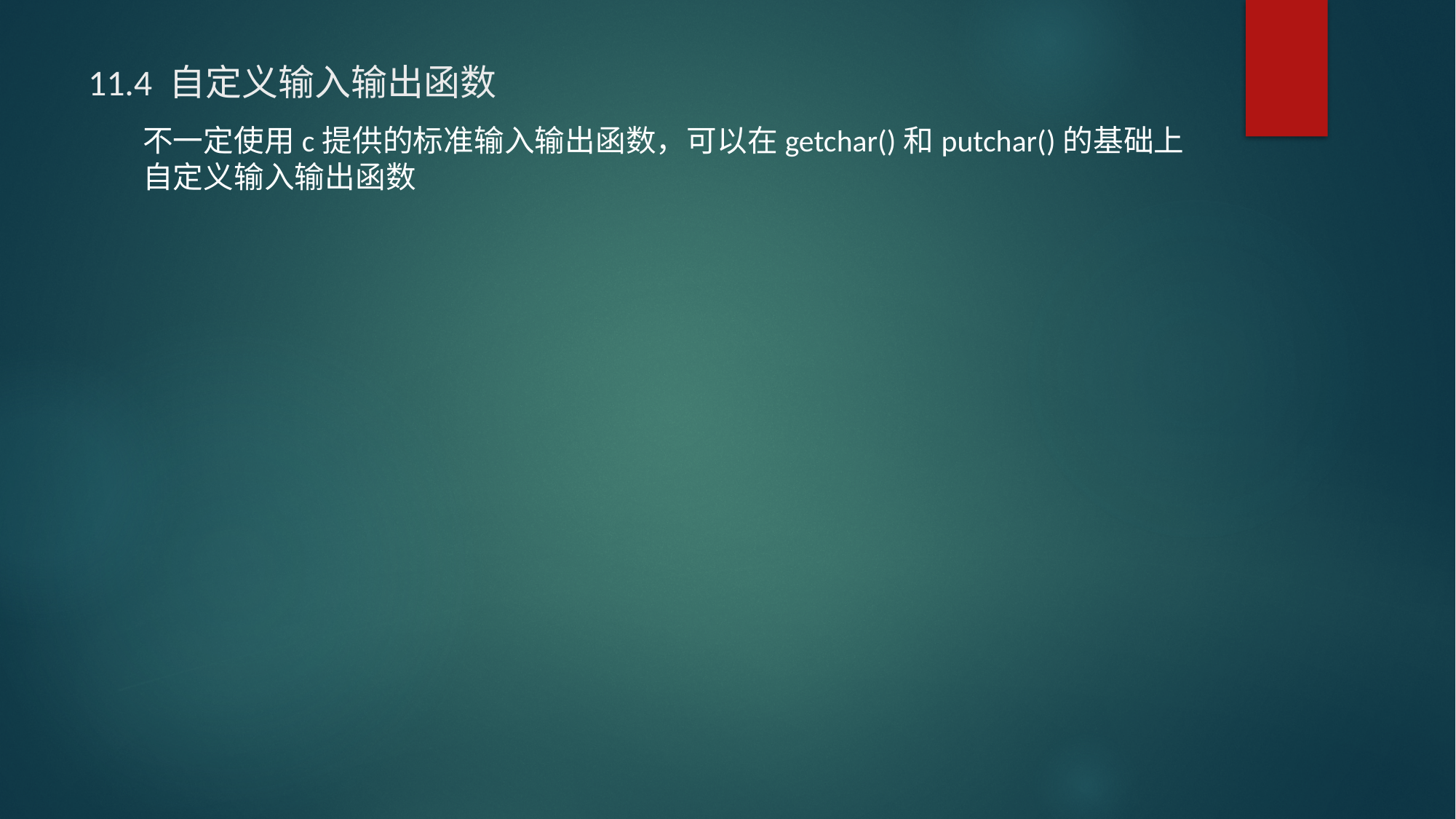

# 11.4 自定义输入输出函数
不一定使用c提供的标准输入输出函数，可以在getchar()和putchar()的基础上自定义输入输出函数